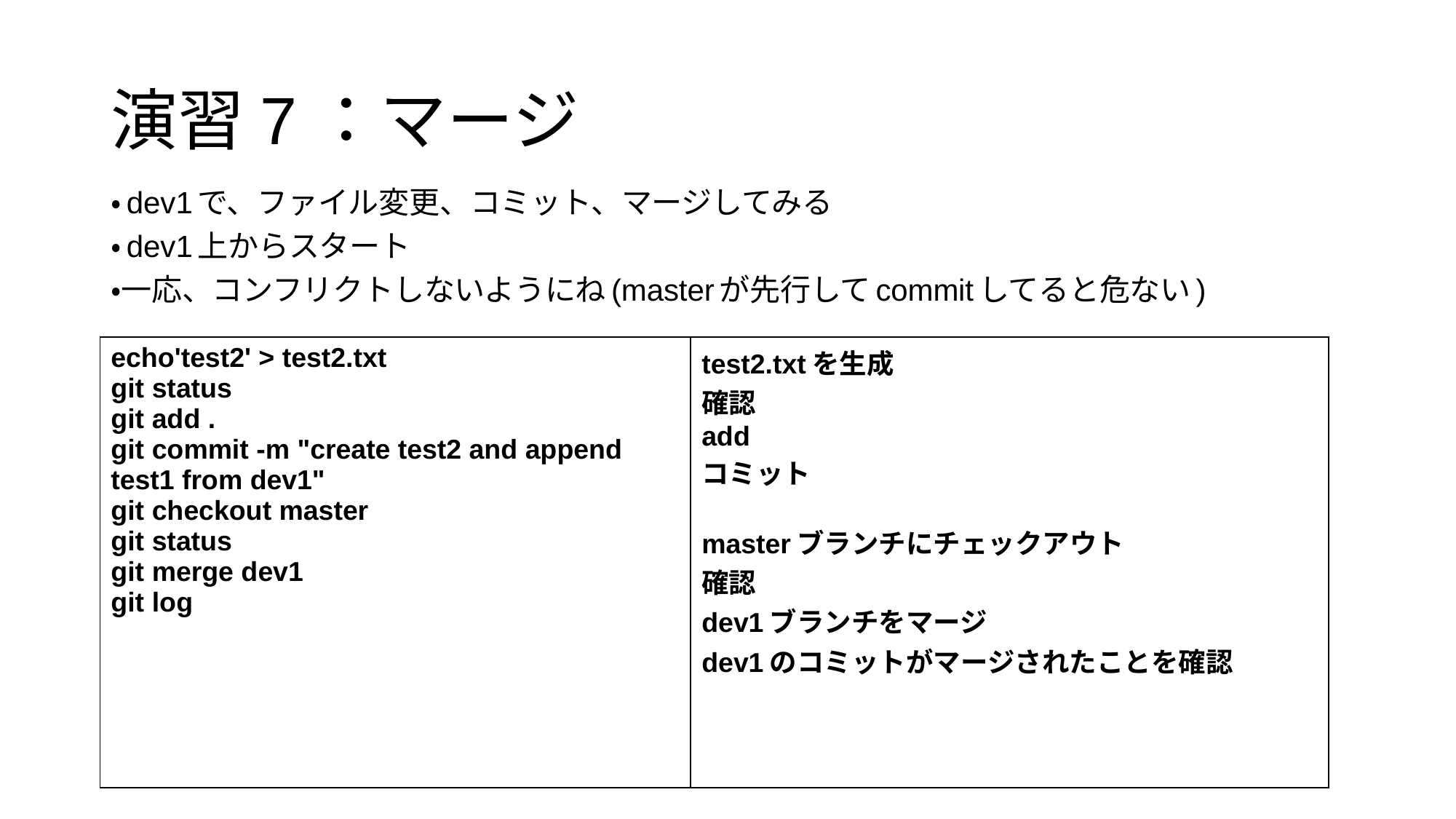

# 演習7：マージ
・dev1で、ファイル変更、コミット、マージしてみる
・dev1上からスタート
・一応、コンフリクトしないようにね(masterが先行してcommitしてると危ない)
| echo'test2' > test2.txt git status git add . git commit -m "create test2 and append test1 from dev1" git checkout master git status git merge dev1 git log | test2.txtを生成 確認 add コミット masterブランチにチェックアウト 確認 dev1ブランチをマージ dev1のコミットがマージされたことを確認 |
| --- | --- |